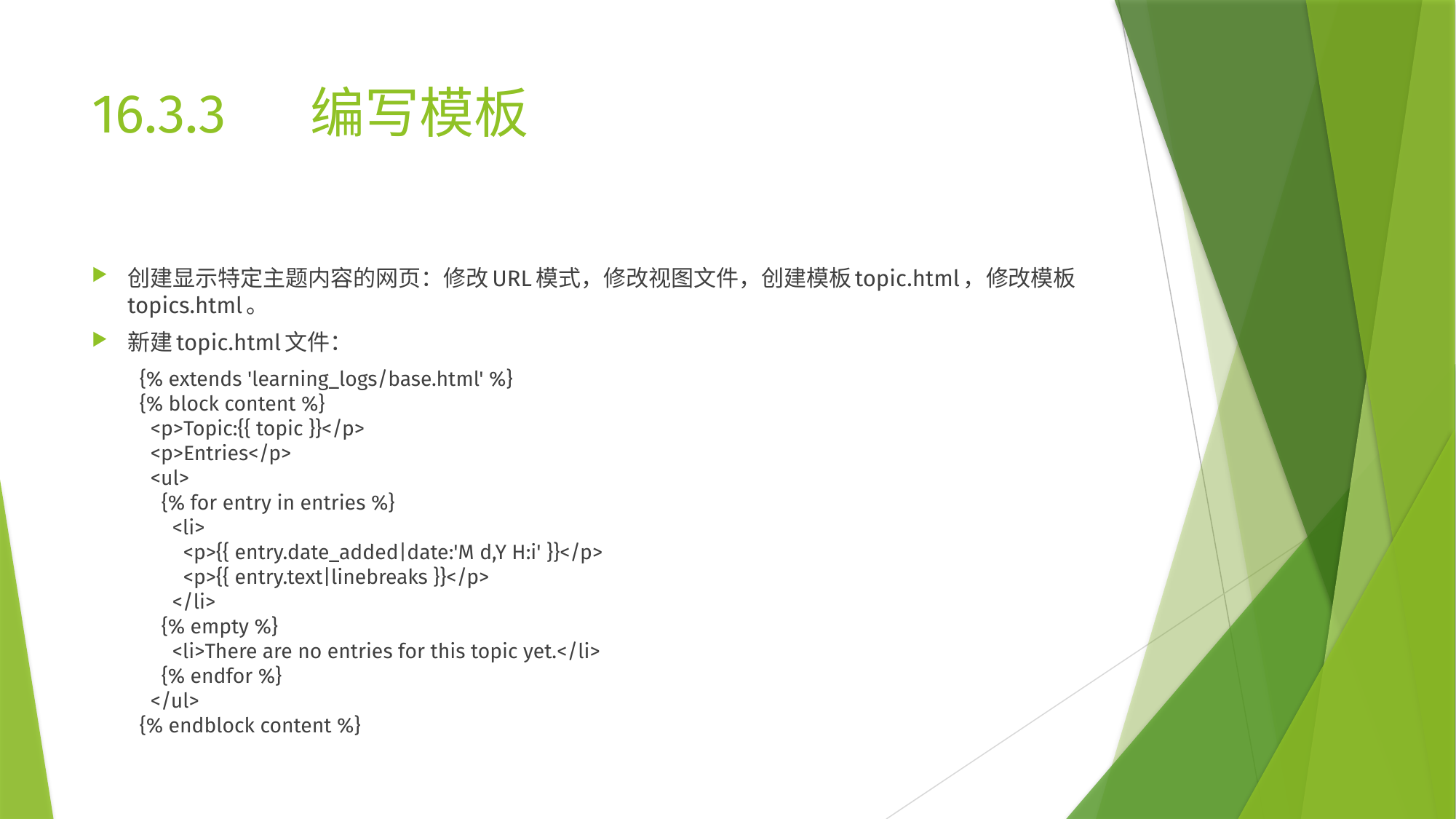

# 16.3.3	编写模板
创建显示特定主题内容的网页：修改URL模式，修改视图文件，创建模板topic.html，修改模板topics.html。
新建topic.html文件：
{% extends 'learning_logs/base.html' %}
{% block content %}
  <p>Topic:{{ topic }}</p>
  <p>Entries</p>
  <ul>
    {% for entry in entries %}
      <li>
        <p>{{ entry.date_added|date:'M d,Y H:i' }}</p>
        <p>{{ entry.text|linebreaks }}</p>
      </li>
    {% empty %}
      <li>There are no entries for this topic yet.</li>
    {% endfor %}
  </ul>
{% endblock content %}